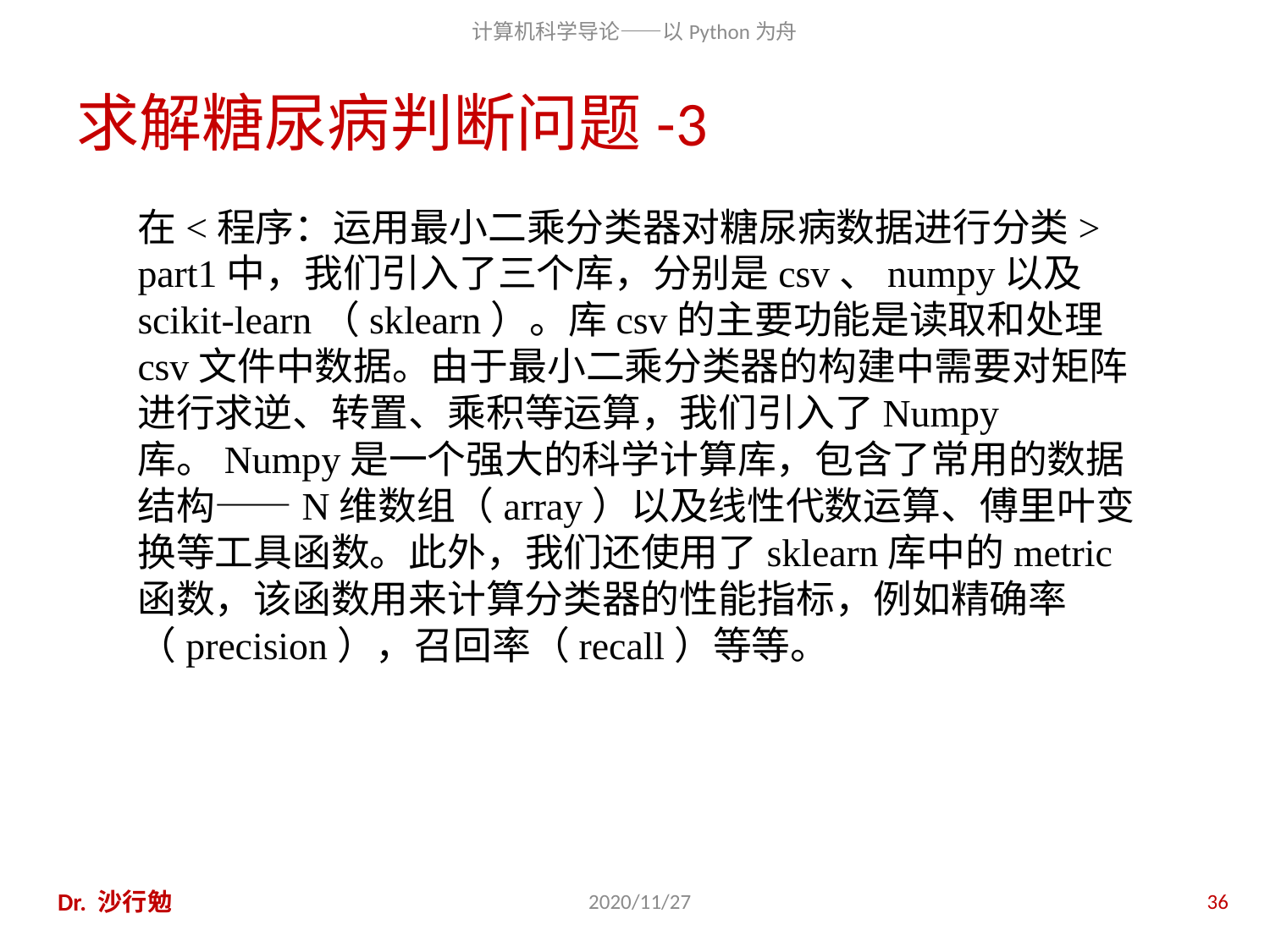

# 求解糖尿病判断问题-3
在<程序：运用最小二乘分类器对糖尿病数据进行分类>  part1中，我们引入了三个库，分别是csv、numpy以及scikit-learn（sklearn）。库csv的主要功能是读取和处理csv文件中数据。由于最小二乘分类器的构建中需要对矩阵进行求逆、转置、乘积等运算，我们引入了Numpy库。Numpy是一个强大的科学计算库，包含了常用的数据结构——N维数组（array）以及线性代数运算、傅里叶变换等工具函数。此外，我们还使用了sklearn库中的metric函数，该函数用来计算分类器的性能指标，例如精确率（precision），召回率（recall）等等。
Dr. 沙行勉
2020/11/27
36